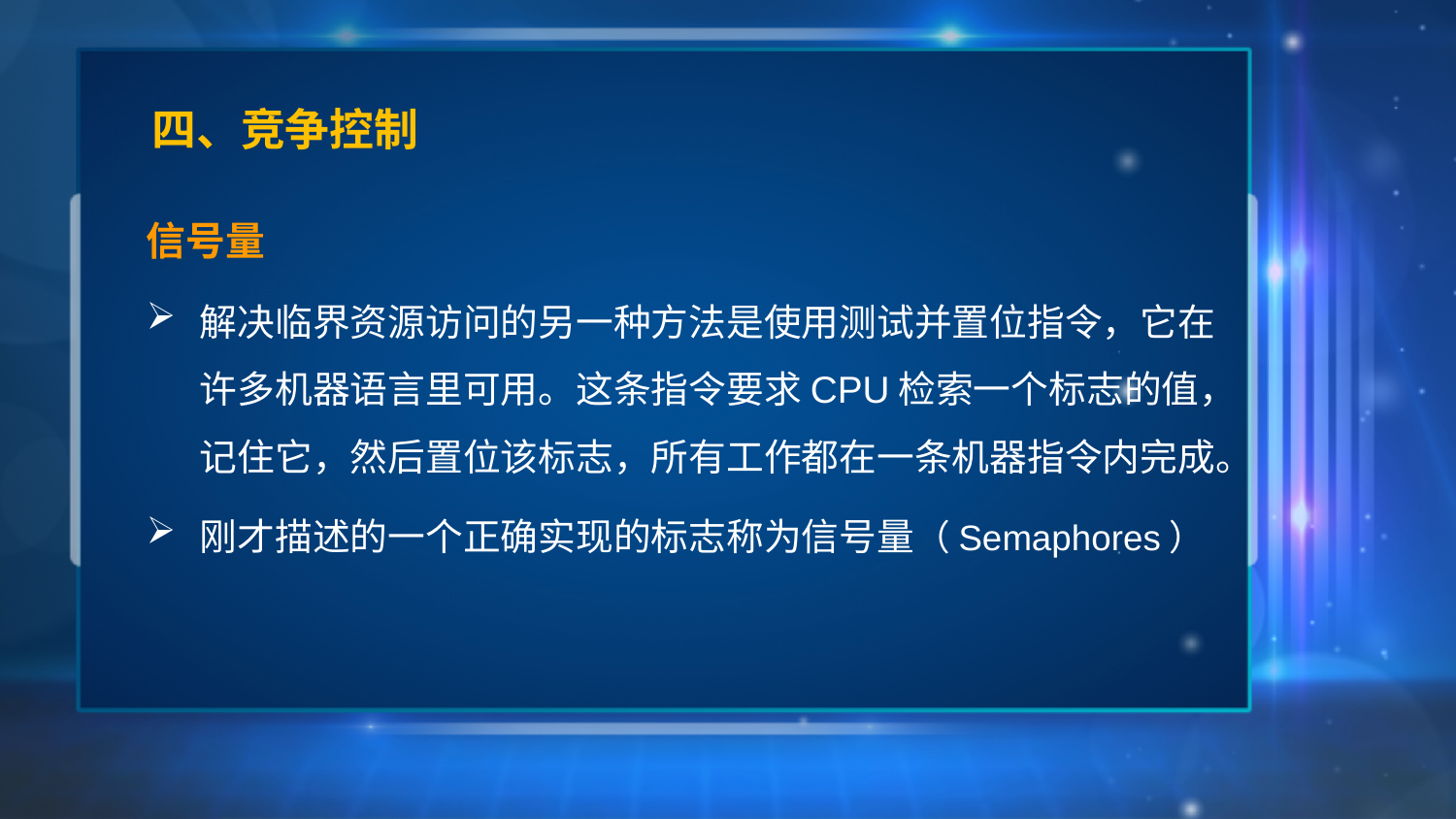

# 四、竞争控制
信号量
解决临界资源访问的另一种方法是使用测试并置位指令，它在许多机器语言里可用。这条指令要求CPU检索一个标志的值，记住它，然后置位该标志，所有工作都在一条机器指令内完成。
刚才描述的一个正确实现的标志称为信号量（Semaphores）